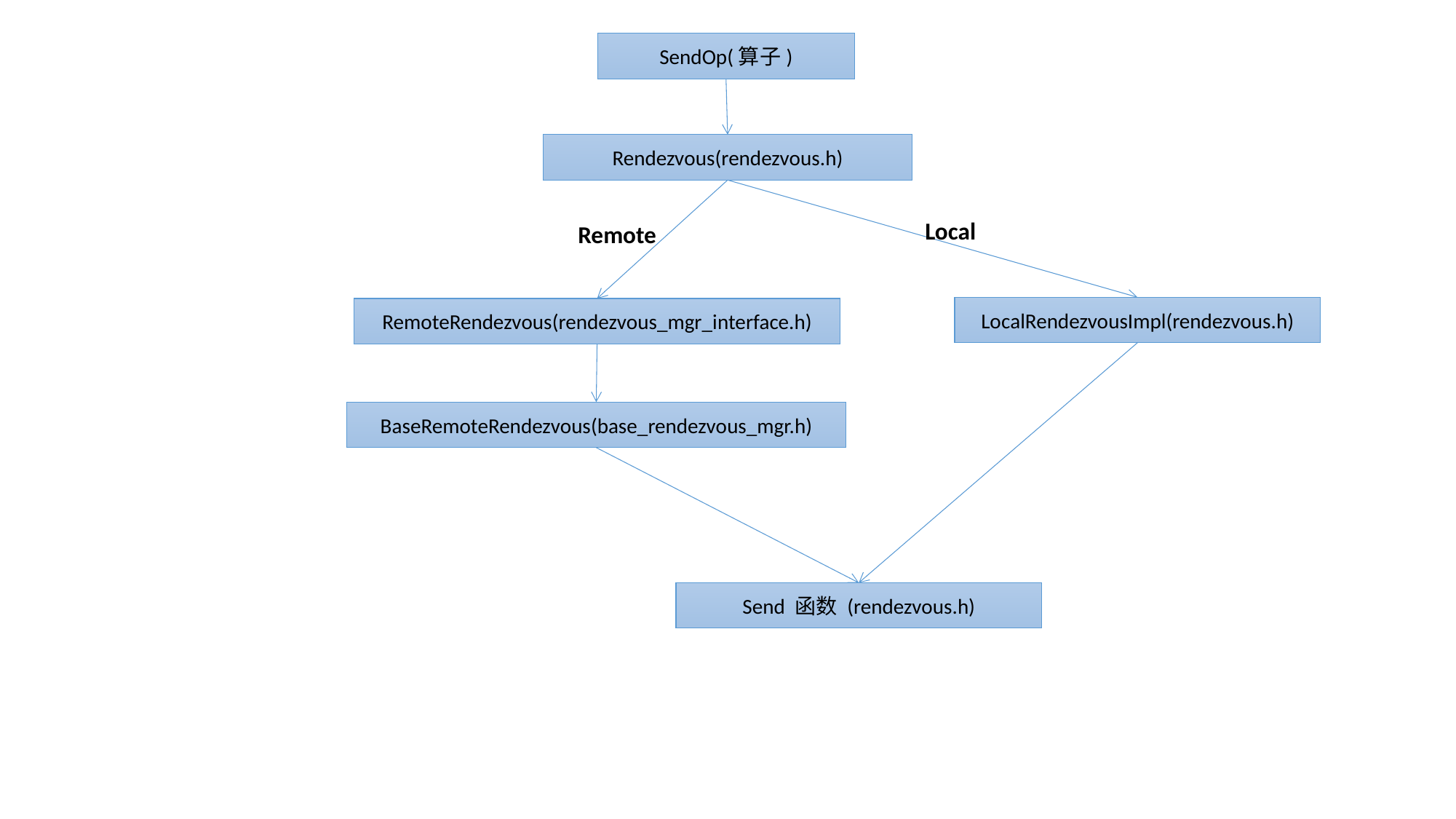

SendOp(算子)
Rendezvous(rendezvous.h)
Local
Remote
LocalRendezvousImpl(rendezvous.h)
RemoteRendezvous(rendezvous_mgr_interface.h)
BaseRemoteRendezvous(base_rendezvous_mgr.h)
Send 函数 (rendezvous.h)